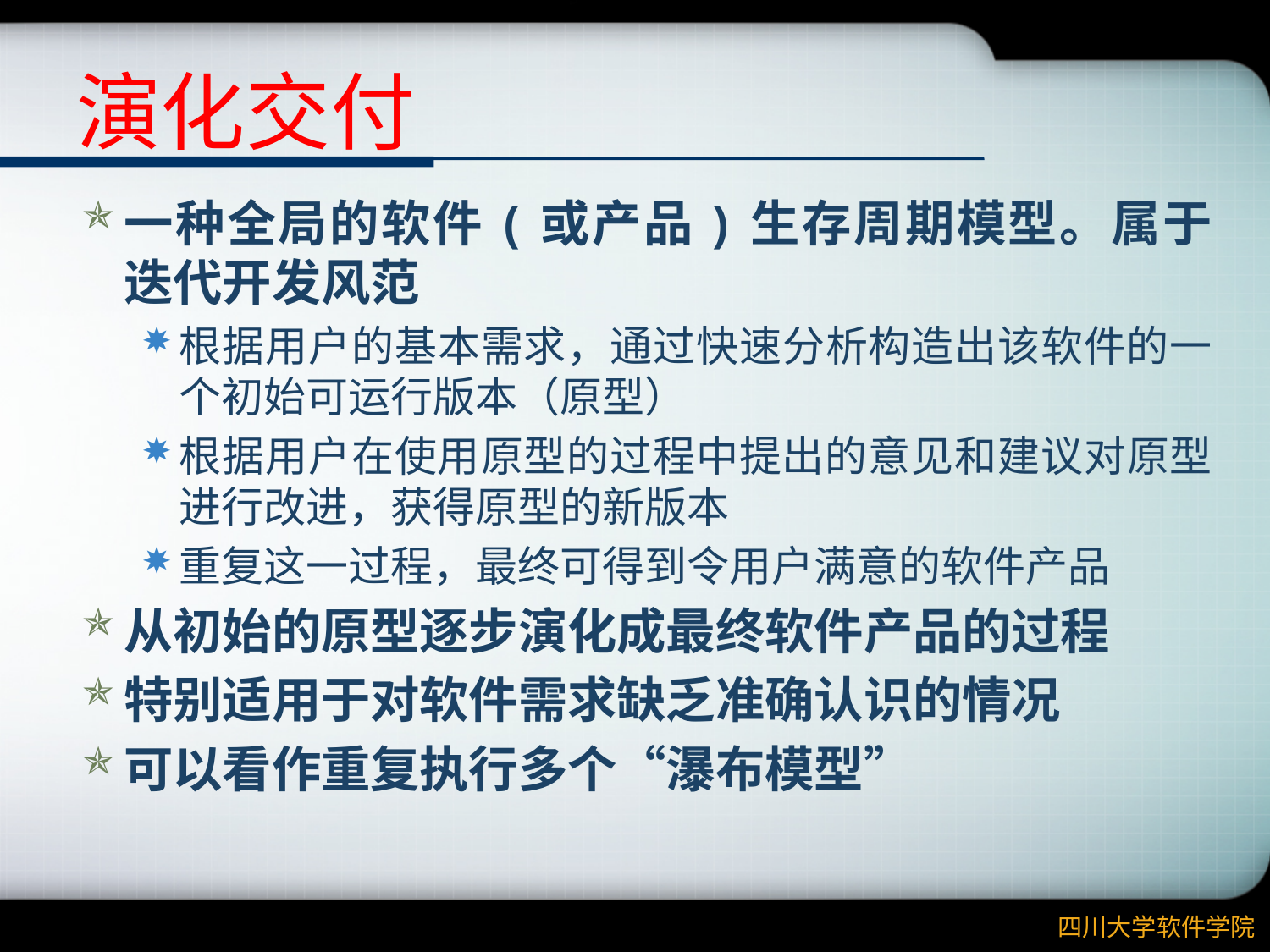

# 演化交付
一种全局的软件(或产品)生存周期模型。属于迭代开发风范
根据用户的基本需求，通过快速分析构造出该软件的一个初始可运行版本（原型）
根据用户在使用原型的过程中提出的意见和建议对原型进行改进，获得原型的新版本
重复这一过程，最终可得到令用户满意的软件产品
从初始的原型逐步演化成最终软件产品的过程
特别适用于对软件需求缺乏准确认识的情况
可以看作重复执行多个“瀑布模型”